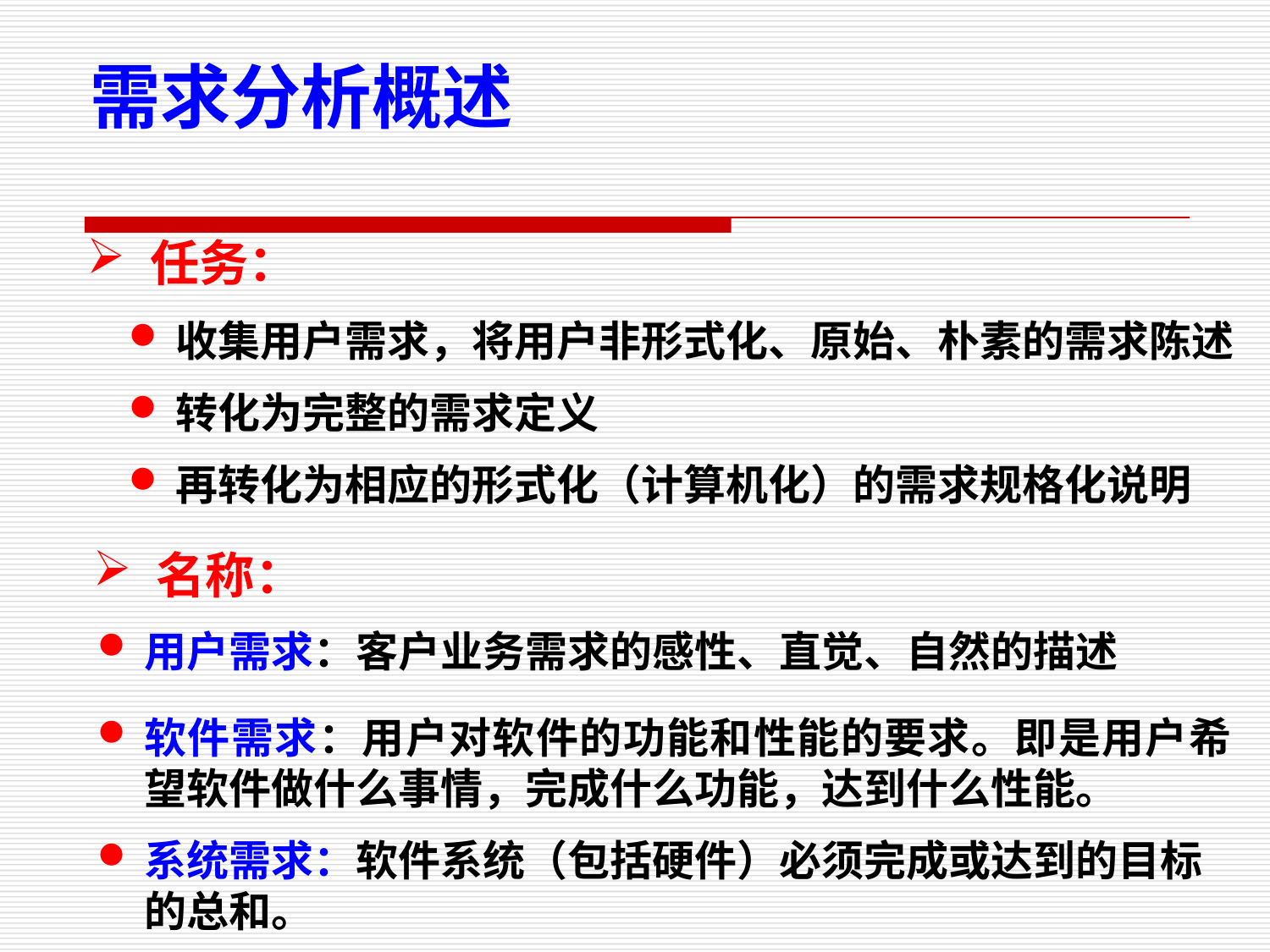

需求分析概述
任务：
收集用户需求，将用户非形式化、原始、朴素的需求陈述
转化为完整的需求定义
再转化为相应的形式化（计算机化）的需求规格化说明
名称：
用户需求：客户业务需求的感性、直觉、自然的描述
软件需求：用户对软件的功能和性能的要求。即是用户希望软件做什么事情，完成什么功能，达到什么性能。
系统需求：软件系统（包括硬件）必须完成或达到的目标的总和。